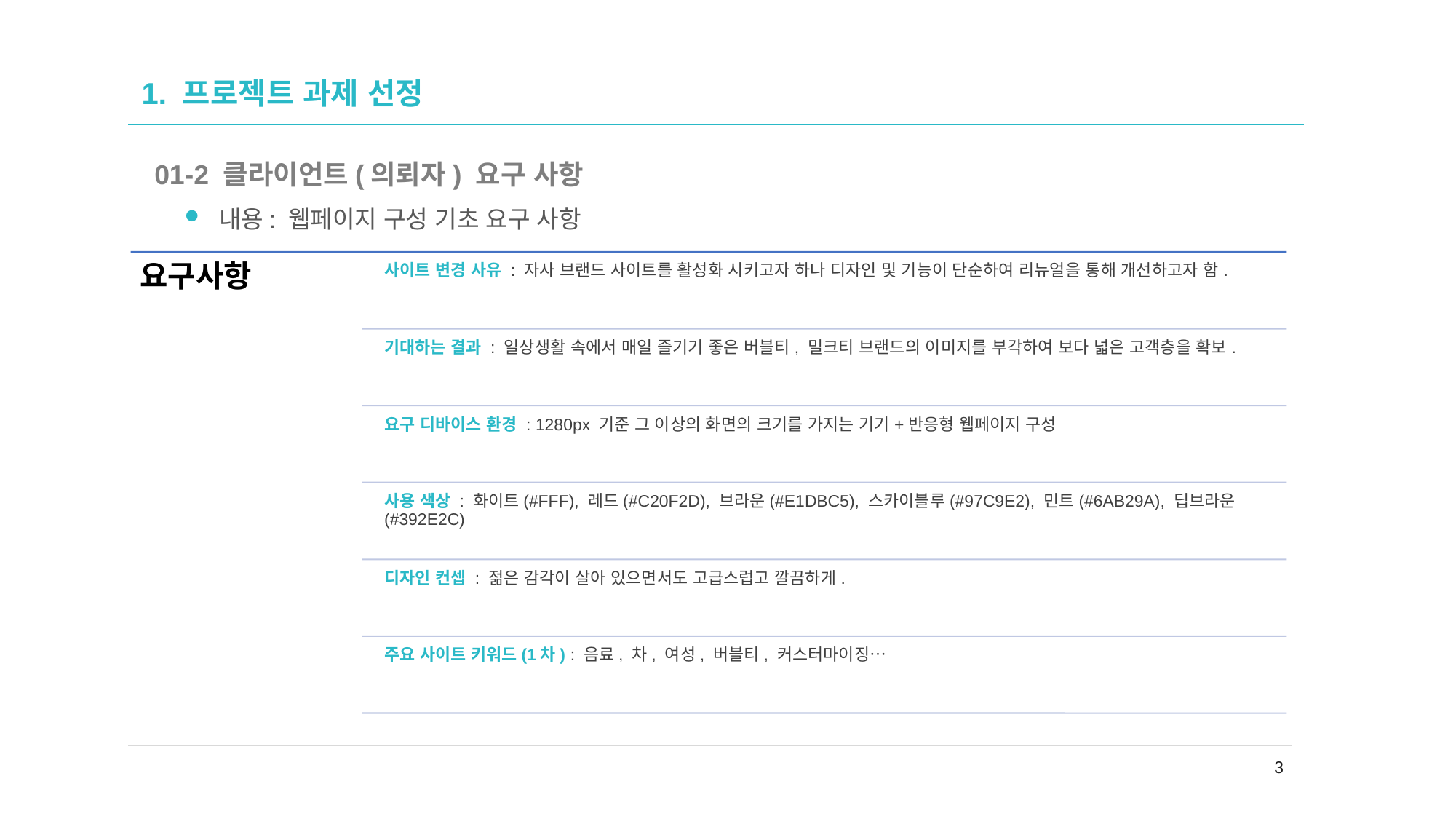

# 1. 프로젝트 과제 선정
01-2 클라이언트(의뢰자) 요구 사항
내용: 웹페이지 구성 기초 요구 사항
요구사항
사이트 변경 사유 : 자사 브랜드 사이트를 활성화 시키고자 하나 디자인 및 기능이 단순하여 리뉴얼을 통해 개선하고자 함.
기대하는 결과 : 일상생활 속에서 매일 즐기기 좋은 버블티, 밀크티 브랜드의 이미지를 부각하여 보다 넓은 고객층을 확보.
요구 디바이스 환경 : 1280px 기준 그 이상의 화면의 크기를 가지는 기기+반응형 웹페이지 구성
사용 색상 : 화이트(#FFF), 레드(#C20F2D), 브라운(#E1DBC5), 스카이블루(#97C9E2), 민트(#6AB29A), 딥브라운(#392E2C)
디자인 컨셉 : 젊은 감각이 살아 있으면서도 고급스럽고 깔끔하게.
주요 사이트 키워드(1차) : 음료, 차, 여성, 버블티, 커스터마이징…
3